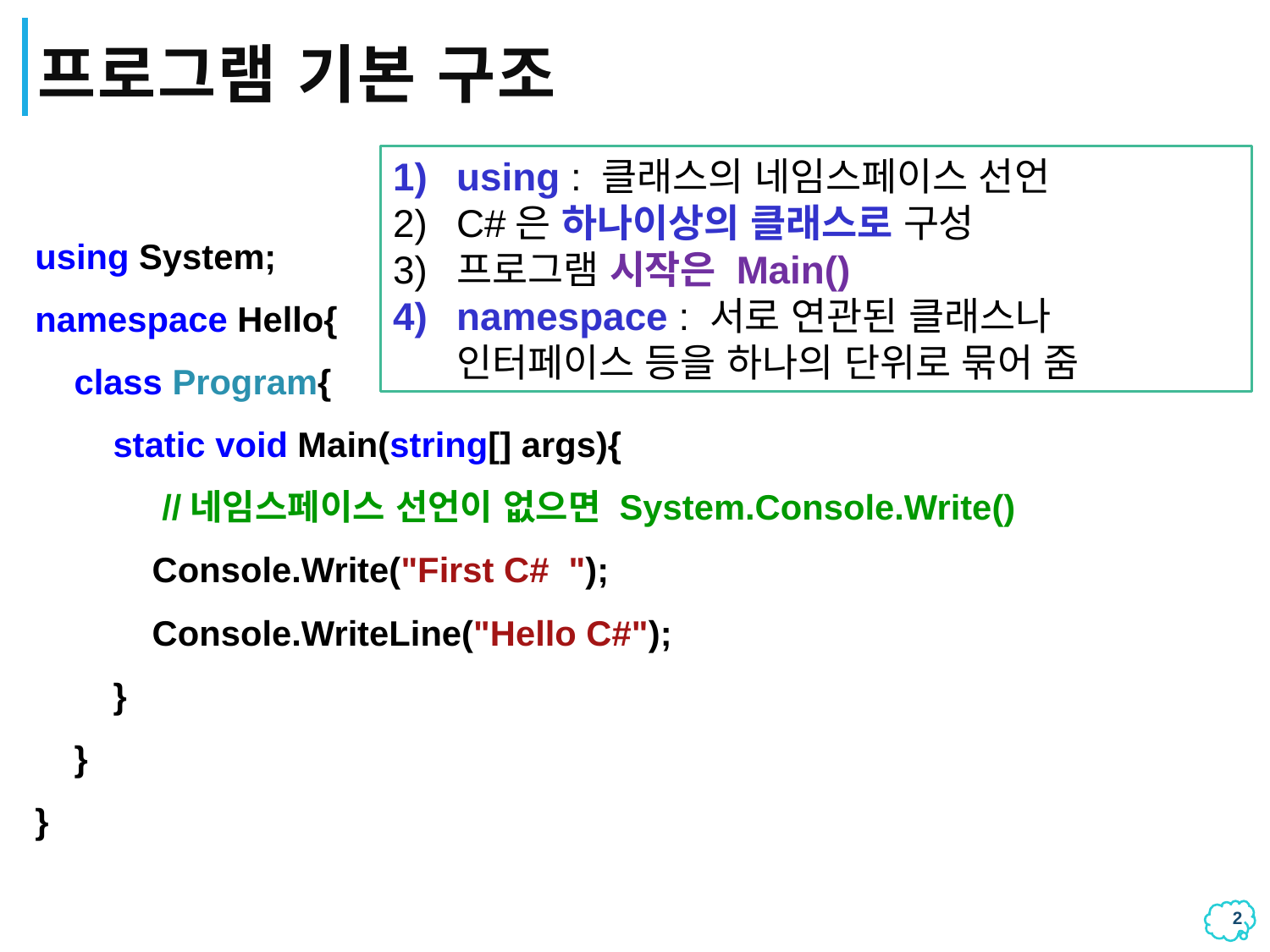

# 프로그램 기본 구조
using : 클래스의 네임스페이스 선언
C#은 하나이상의 클래스로 구성
프로그램 시작은 Main()
namespace : 서로 연관된 클래스나 인터페이스 등을 하나의 단위로 묶어 줌
using System;
namespace Hello{
    class Program{
        static void Main(string[] args){
	//네임스페이스 선언이 없으면 System.Console.Write()
            Console.Write("First C#  ");
            Console.WriteLine("Hello C#");
        }
    }
}
2